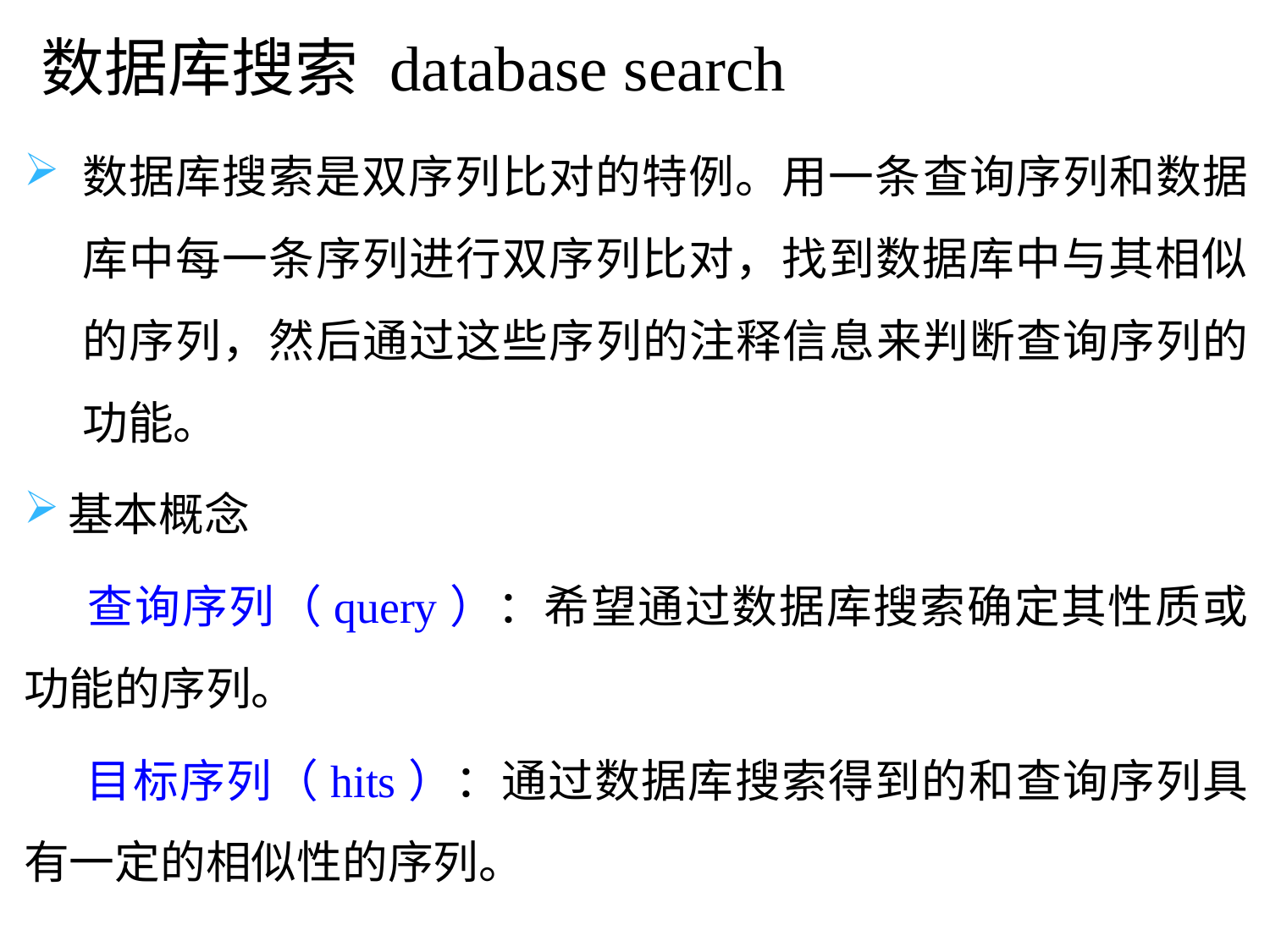

# 数据库搜索 database search
数据库搜索是双序列比对的特例。用一条查询序列和数据库中每一条序列进行双序列比对，找到数据库中与其相似的序列，然后通过这些序列的注释信息来判断查询序列的功能。
基本概念
    查询序列（query）：希望通过数据库搜索确定其性质或功能的序列。
    目标序列（hits）：通过数据库搜索得到的和查询序列具有一定的相似性的序列。
62